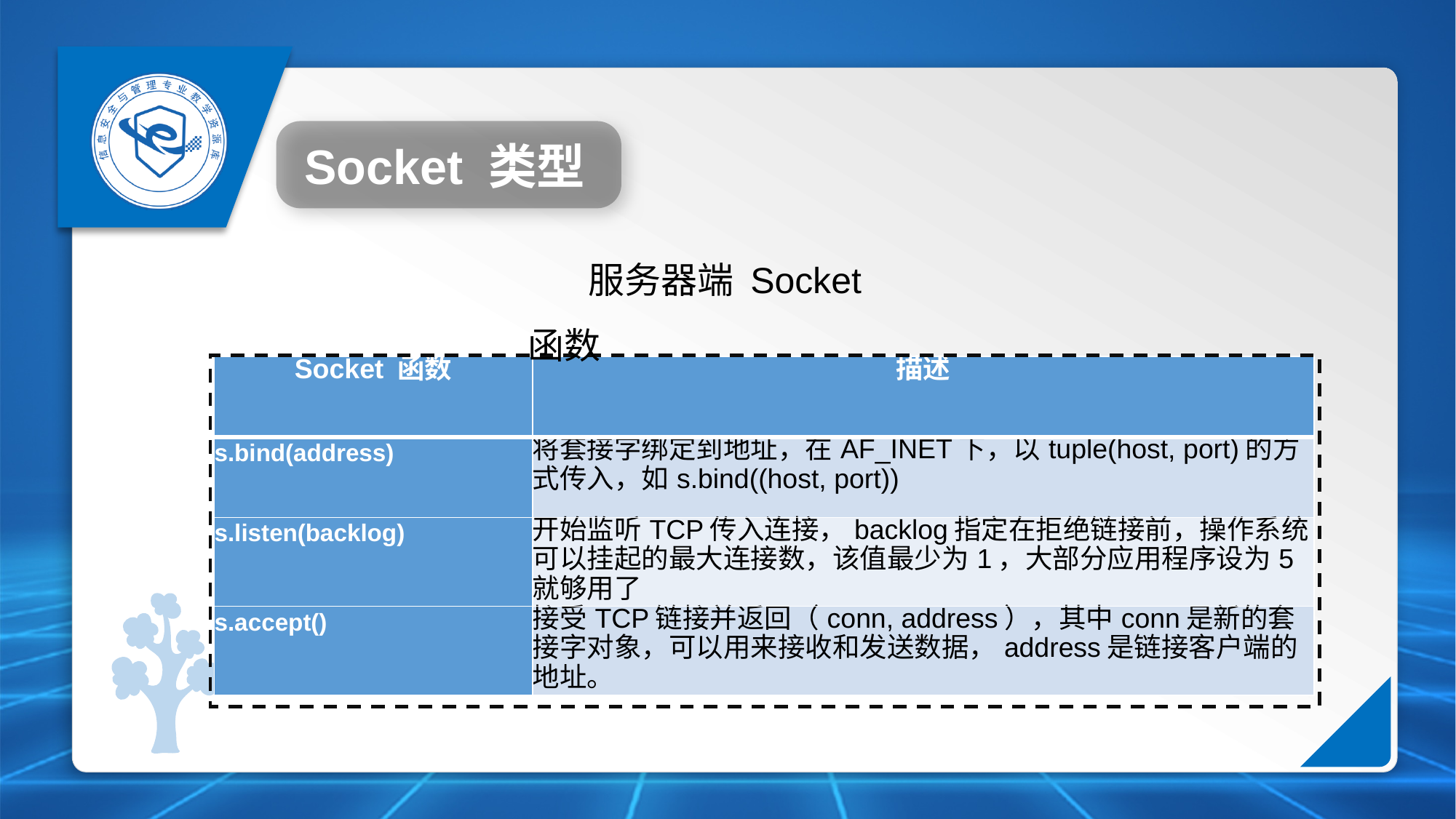

Socket 类型
服务器端 Socket 函数

| Socket 函数 | 描述 |
| --- | --- |
| s.bind(address) | 将套接字绑定到地址，在AF\_INET下，以tuple(host, port)的方式传入，如s.bind((host, port)) |
| s.listen(backlog) | 开始监听TCP传入连接，backlog指定在拒绝链接前，操作系统可以挂起的最大连接数，该值最少为1，大部分应用程序设为5就够用了 |
| s.accept() | 接受TCP链接并返回（conn, address），其中conn是新的套接字对象，可以用来接收和发送数据，address是链接客户端的地址。 |